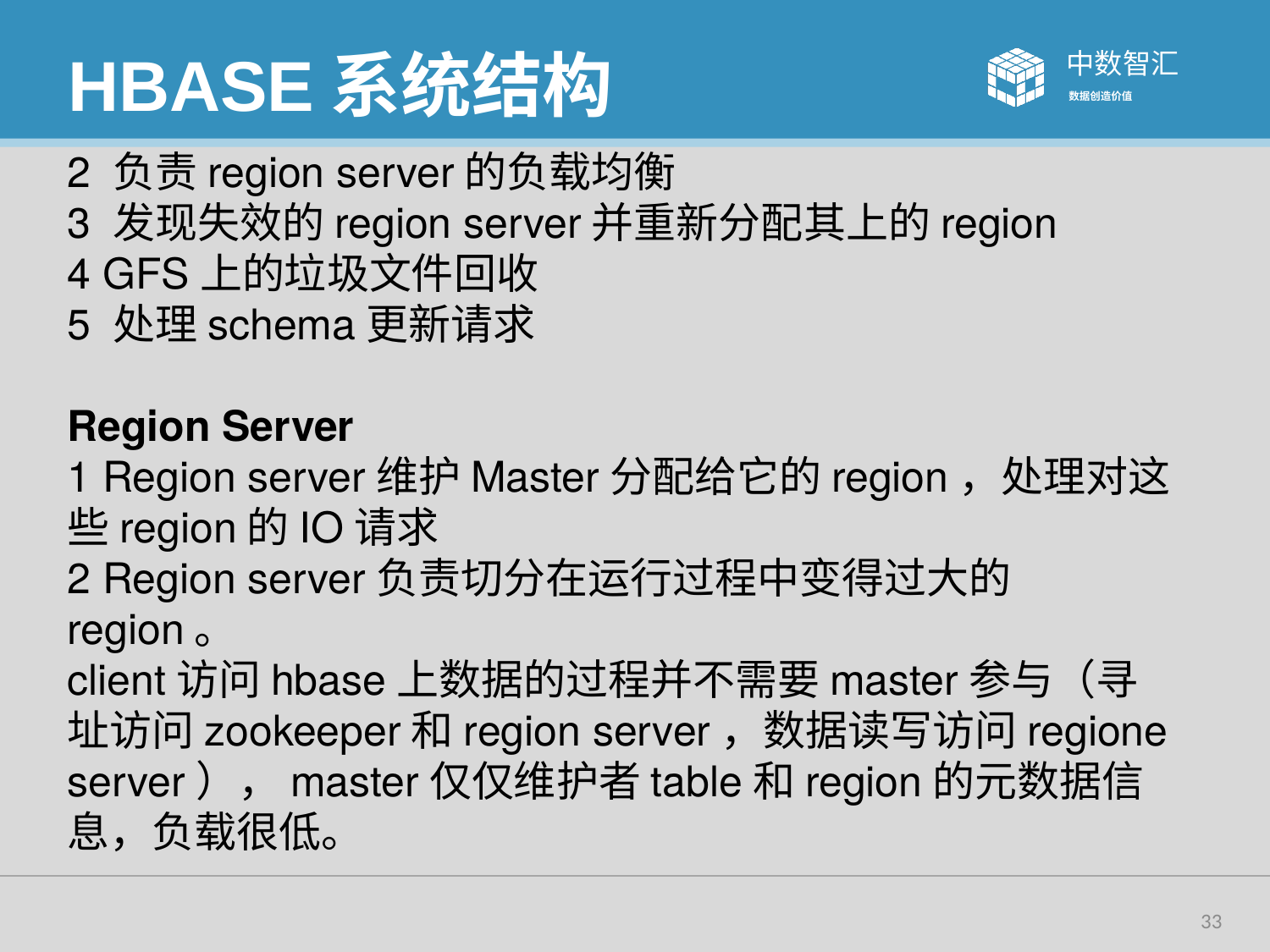

# HBASE系统结构
2 负责region server的负载均衡
3 发现失效的region server并重新分配其上的region
4 GFS上的垃圾文件回收
5 处理schema更新请求

Region Server
1 Region server维护Master分配给它的region，处理对这些region的IO请求
2 Region server负责切分在运行过程中变得过大的region。
client访问hbase上数据的过程并不需要master参与（寻址访问zookeeper和region server，数据读写访问regione server），master仅仅维护者table和region的元数据信息，负载很低。
33